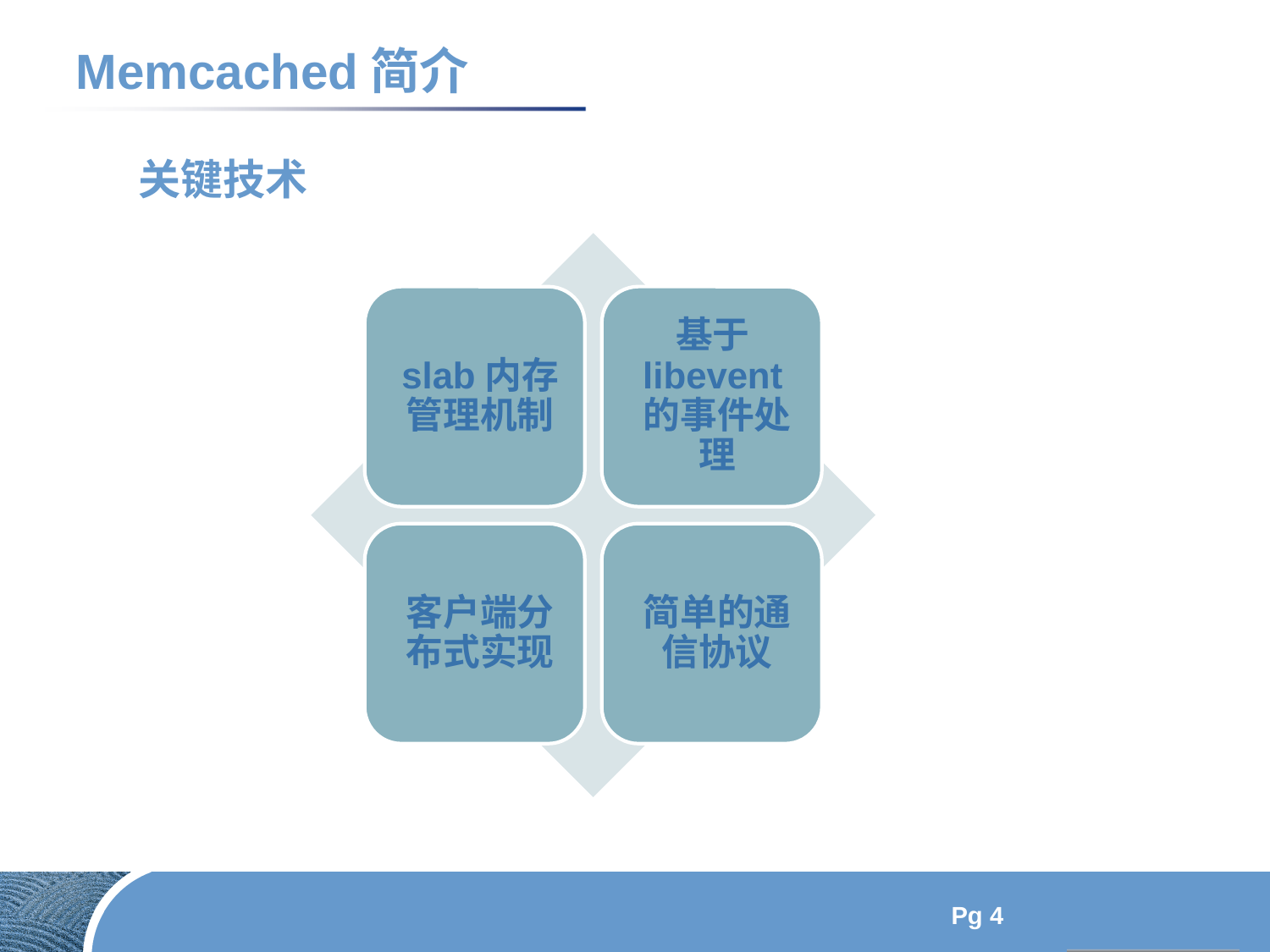

Memcached简介
关键技术
slab内存管理机制
基于libevent的事件处理
客户端分布式实现
简单的通信协议